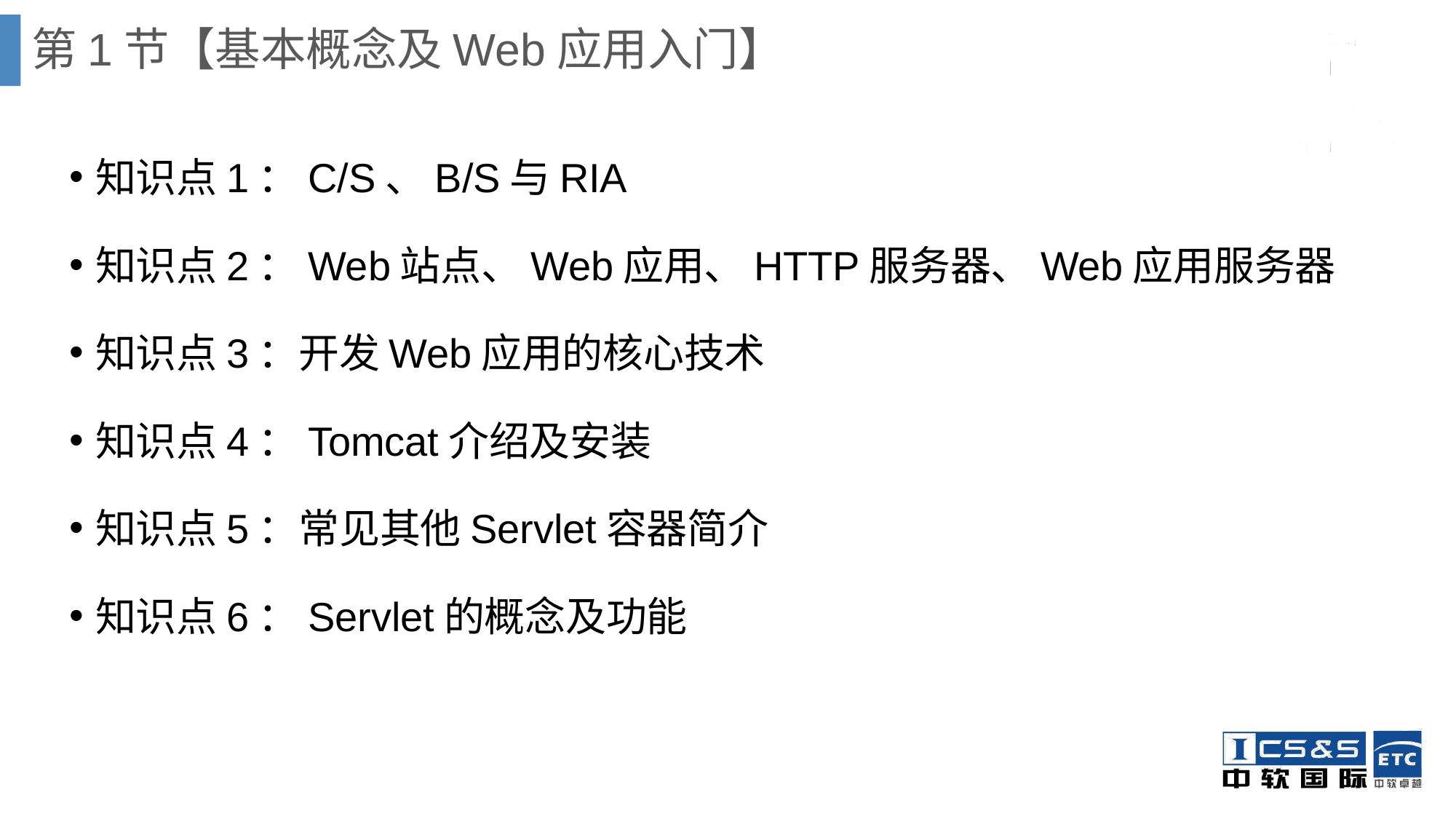

# 第1节【基本概念及Web应用入门】
知识点1：C/S、B/S与RIA
知识点2：Web站点、Web应用、HTTP服务器、Web应用服务器
知识点3：开发Web应用的核心技术
知识点4：Tomcat介绍及安装
知识点5：常见其他Servlet容器简介
知识点6：Servlet的概念及功能